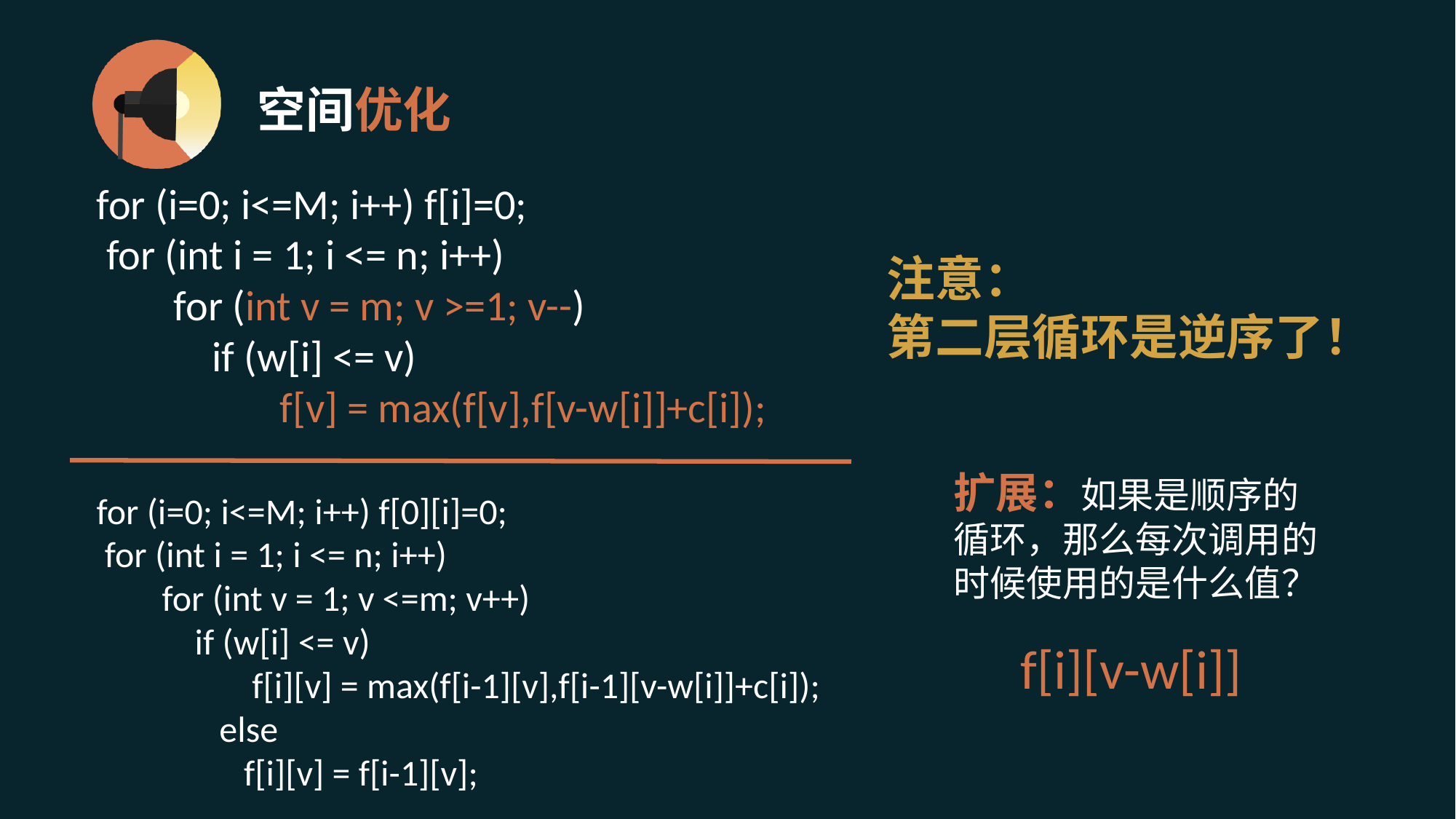

# 空间优化
for (i=0; i<=M; i++) f[i]=0;
 for (int i = 1; i <= n; i++)
        for (int v = m; v >=1; v--)
            if (w[i] <= v)
                   f[v] = max(f[v],f[v-w[i]]+c[i]);

注意：
第二层循环是逆序了！
扩展：如果是顺序的循环，那么每次调用的时候使用的是什么值？
for (i=0; i<=M; i++) f[0][i]=0;
 for (int i = 1; i <= n; i++)
        for (int v = 1; v <=m; v++)
            if (w[i] <= v)
                   f[i][v] = max(f[i-1][v],f[i-1][v-w[i]]+c[i]);
               else
                  f[i][v] = f[i-1][v];
f[i][v-w[i]]